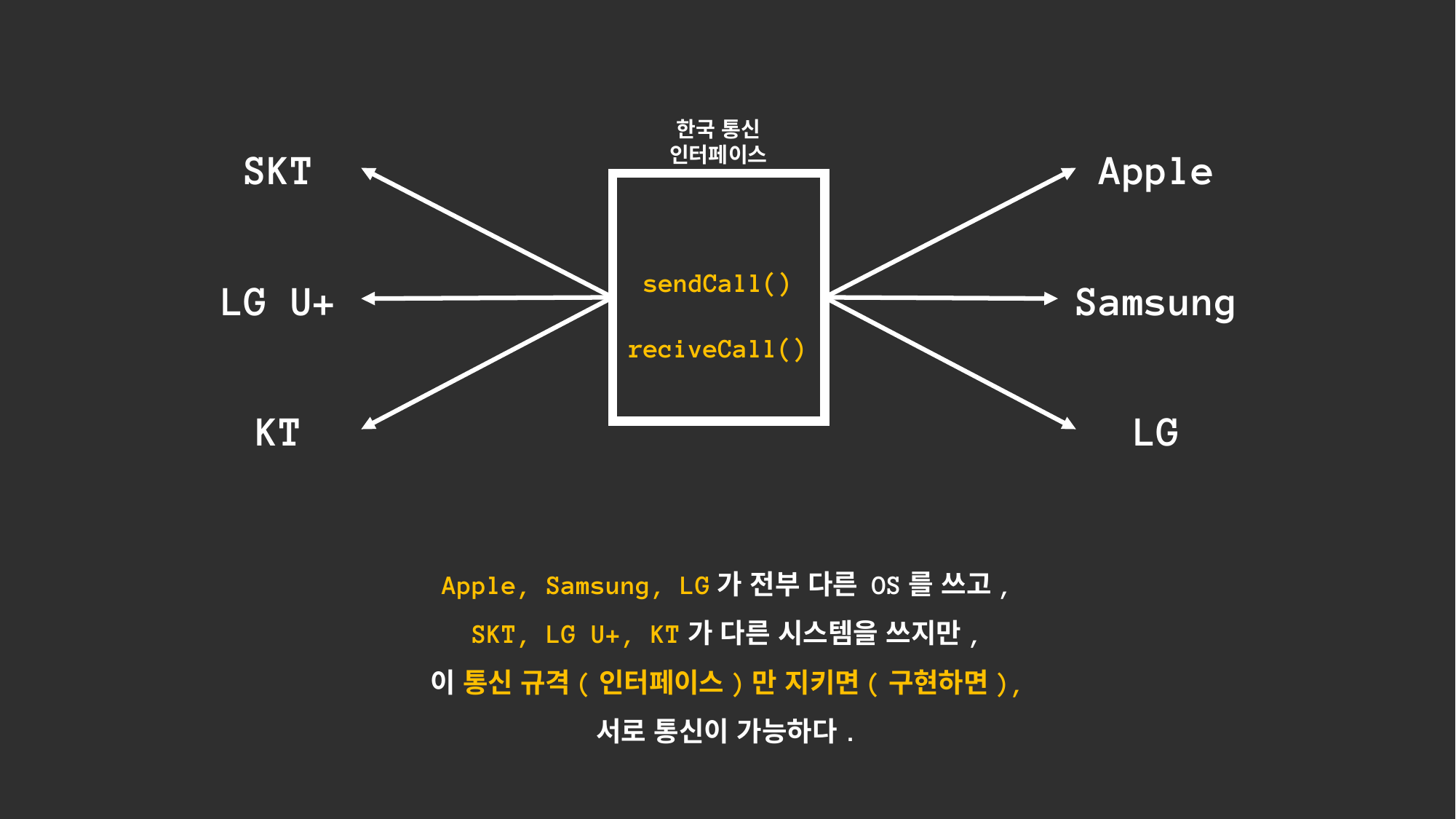

한국 통신
인터페이스
SKT
Apple
sendCall()
reciveCall()
LG U+
Samsung
KT
LG
Apple, Samsung, LG가 전부 다른 OS를 쓰고,
SKT, LG U+, KT가 다른 시스템을 쓰지만,
이 통신 규격(인터페이스)만 지키면(구현하면),
서로 통신이 가능하다.